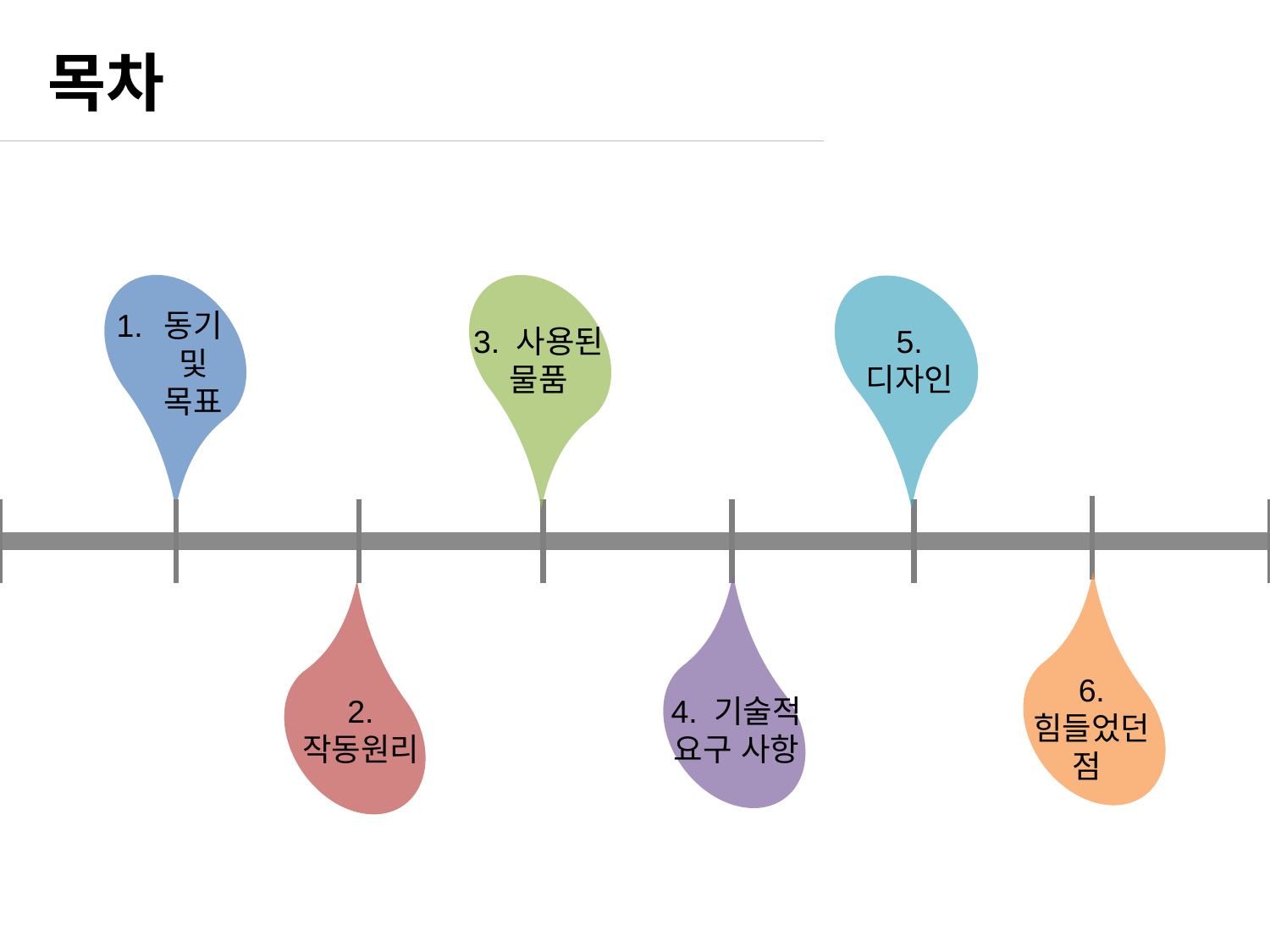

목차

3. 사용된
물품
5. 디자인
동기 및 목표
6. 힘들었던 점
2. 작동원리
4. 기술적
요구 사항